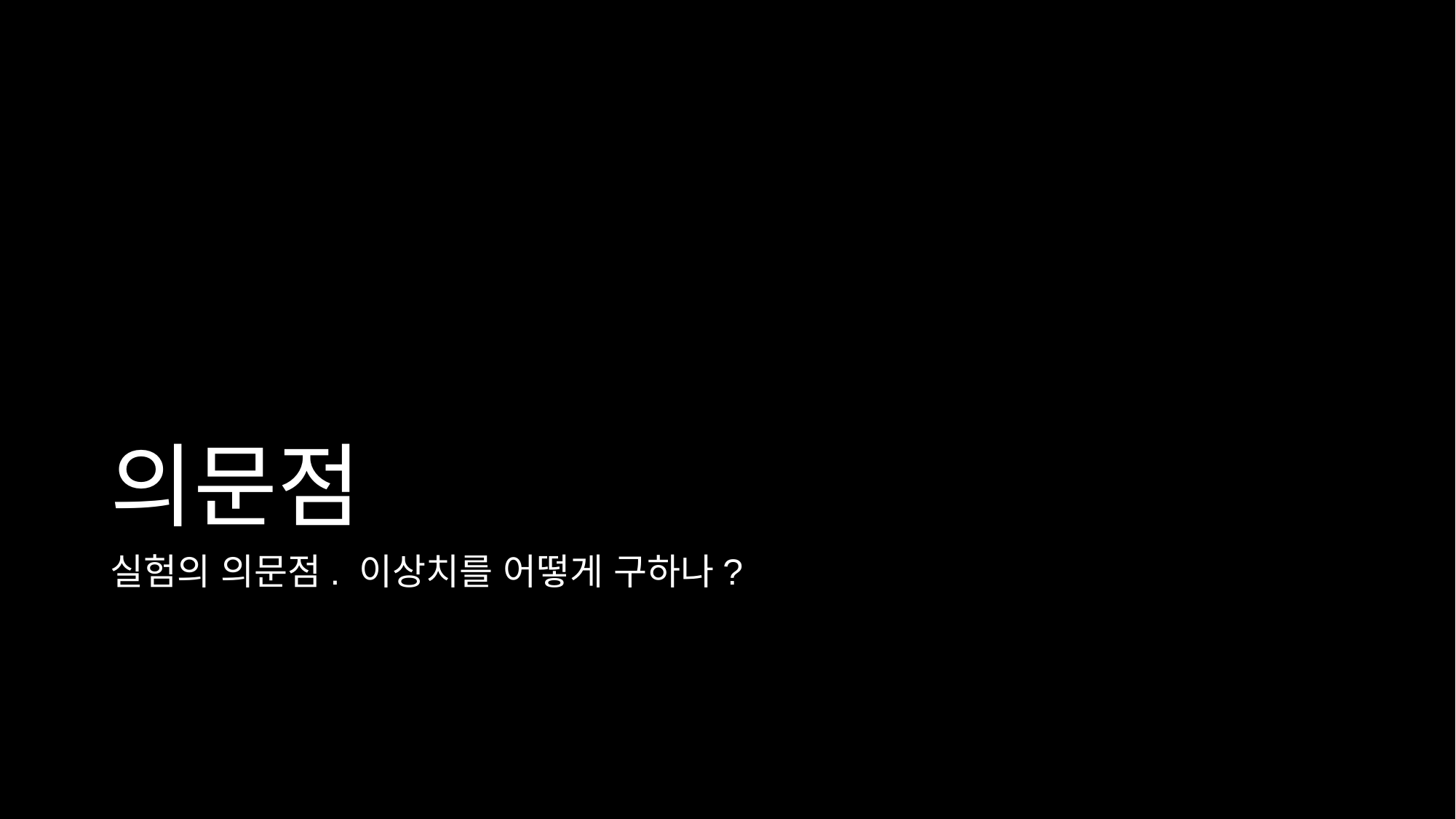

# 의문점
실험의 의문점. 이상치를 어떻게 구하나?